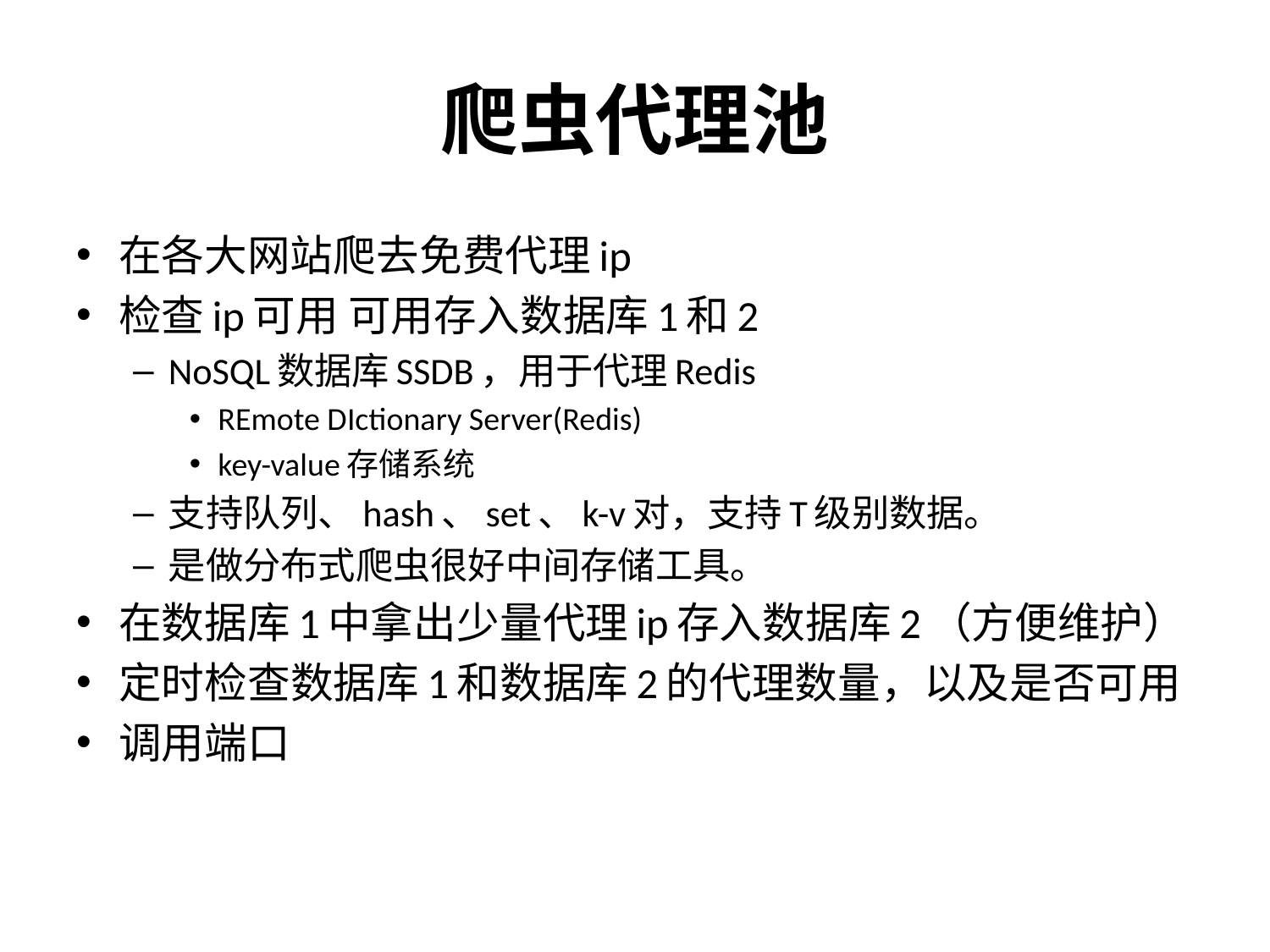

# 爬虫代理池
在各大网站爬去免费代理ip
检查ip可用 可用存入数据库1和2
NoSQL数据库SSDB，用于代理Redis
REmote DIctionary Server(Redis)
key-value存储系统
支持队列、hash、set、k-v对，支持T级别数据。
是做分布式爬虫很好中间存储工具。
在数据库1中拿出少量代理ip存入数据库2（方便维护）
定时检查数据库1和数据库2的代理数量，以及是否可用
调用端口